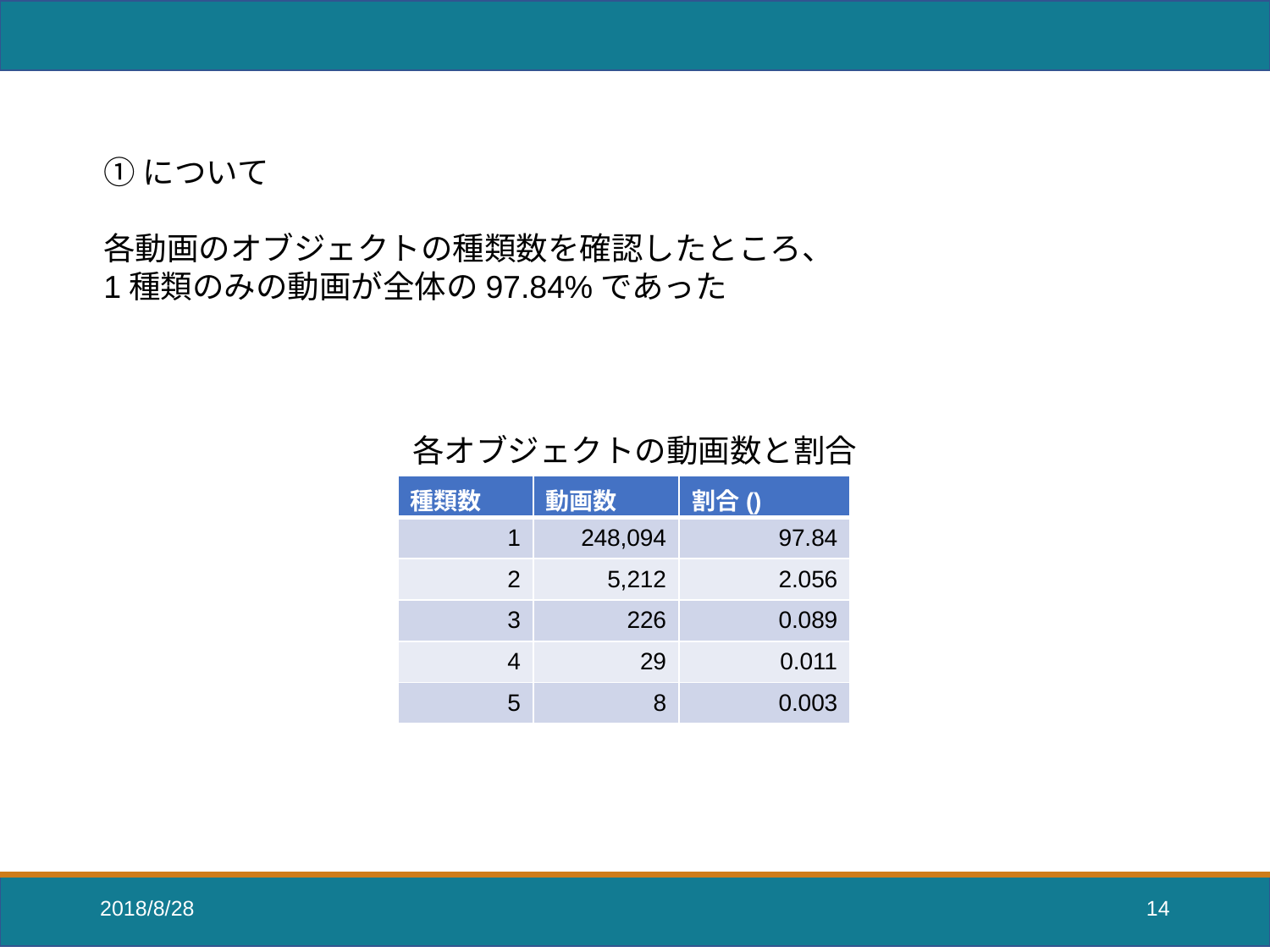

①について

各動画のオブジェクトの種類数を確認したところ、
1種類のみの動画が全体の97.84%であった
各オブジェクトの動画数と割合
| 種類数 | 動画数 | 割合() |
| --- | --- | --- |
| 1 | 248,094 | 97.84 |
| 2 | 5,212 | 2.056 |
| 3 | 226 | 0.089 |
| 4 | 29 | 0.011 |
| 5 | 8 | 0.003 |
2018/8/28
14